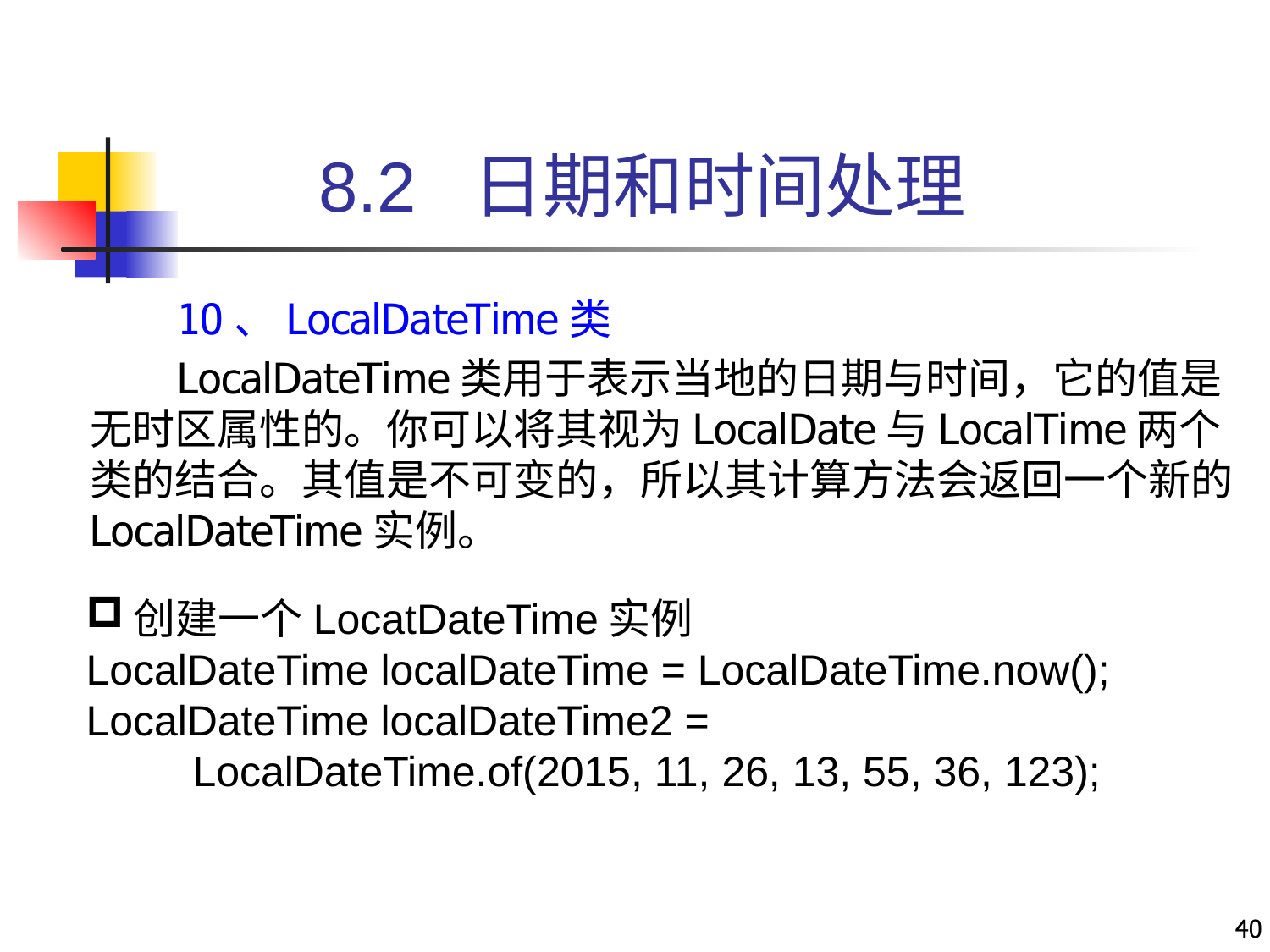

# 8.2  日期和时间处理
10、LocalDateTime类
LocalDateTime类用于表示当地的日期与时间，它的值是无时区属性的。你可以将其视为LocalDate与LocalTime两个类的结合。其值是不可变的，所以其计算方法会返回一个新的LocalDateTime实例。
创建一个LocatDateTime实例
LocalDateTime localDateTime = LocalDateTime.now();
LocalDateTime localDateTime2 =
         LocalDateTime.of(2015, 11, 26, 13, 55, 36, 123);
40